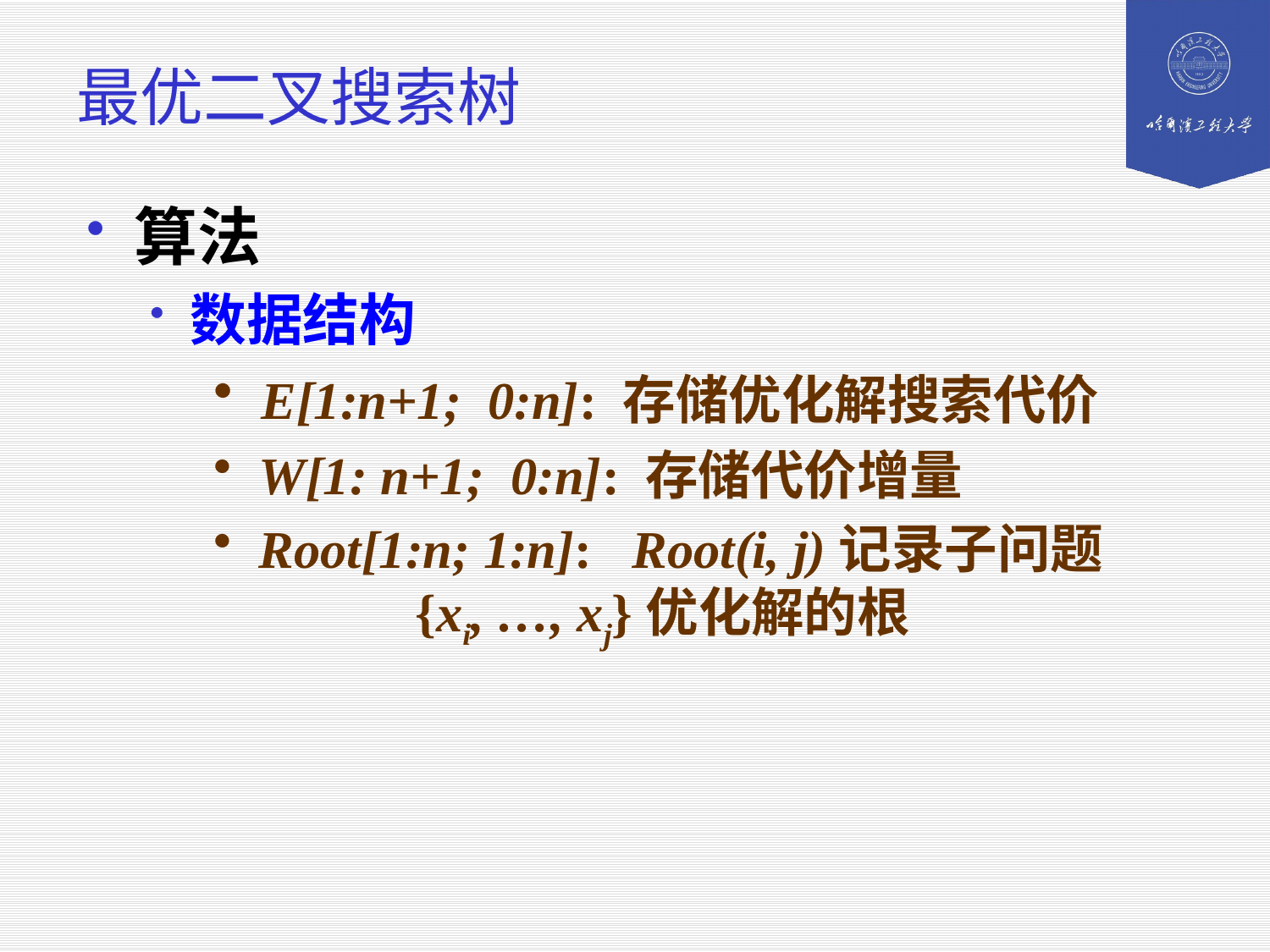

# 最优二叉搜索树
算法
数据结构
 E[1:n+1;  0:n]: 存储优化解搜索代价
 W[1: n+1;  0:n]: 存储代价增量
 Root[1:n; 1:n]:   Root(i, j)记录子问题                 {xi, …, xj}优化解的根